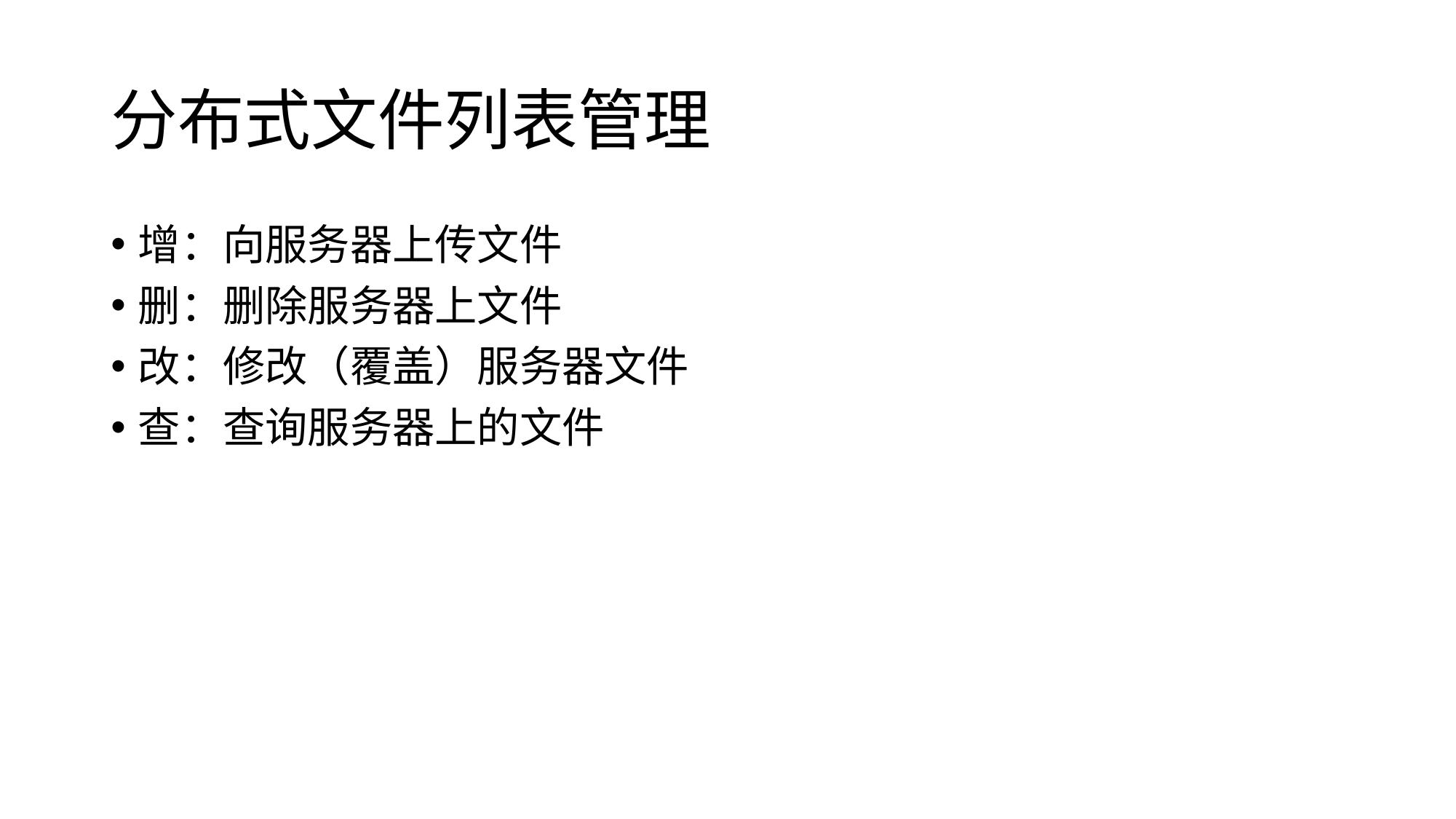

# 分布式文件列表管理
增：向服务器上传文件
删：删除服务器上文件
改：修改（覆盖）服务器文件
查：查询服务器上的文件